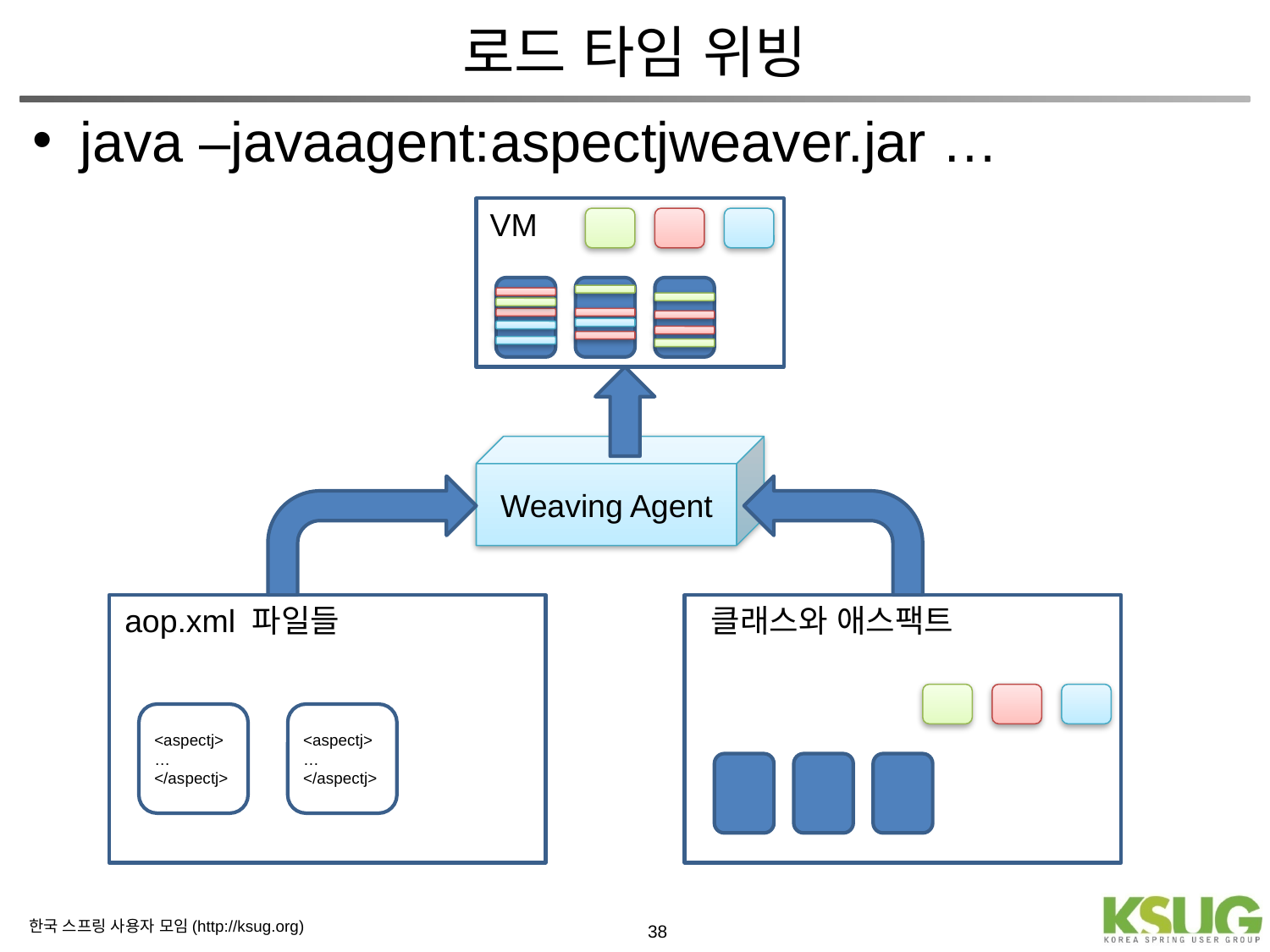

# 로드 타임 위빙
java –javaagent:aspectjweaver.jar …

VM

Weaving Agent

aop.xml 파일들

클래스와 애스팩트

<aspectj>
…
</aspectj>
<aspectj>
…
</aspectj>